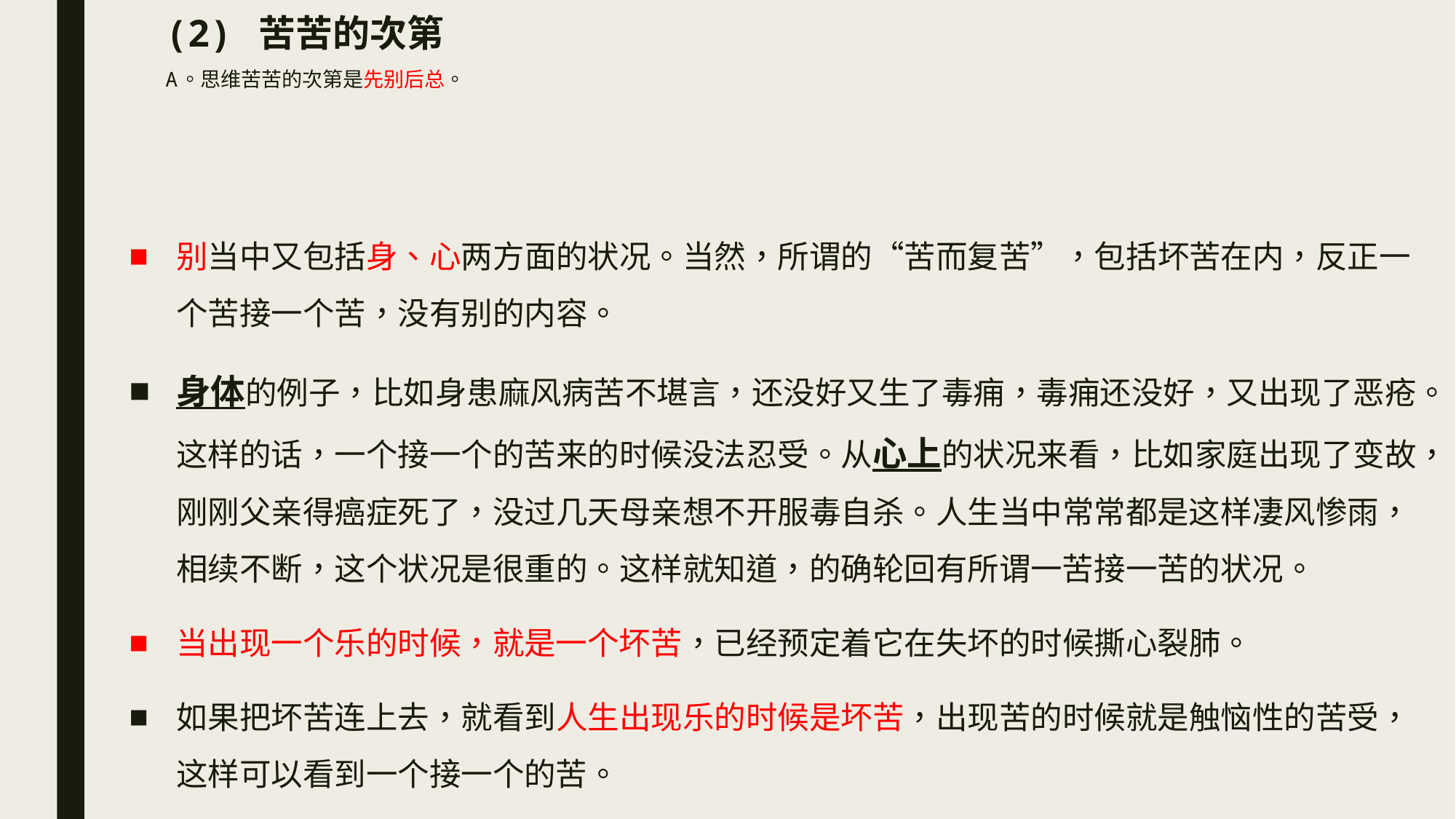

# (2) 苦苦的次第 A。思维苦苦的次第是先别后总。
别当中又包括身、心两方面的状况。当然，所谓的“苦而复苦”，包括坏苦在内，反正一个苦接一个苦，没有别的内容。
身体的例子，比如身患麻风病苦不堪言，还没好又生了毒痈，毒痈还没好，又出现了恶疮。这样的话，一个接一个的苦来的时候没法忍受。从心上的状况来看，比如家庭出现了变故，刚刚父亲得癌症死了，没过几天母亲想不开服毒自杀。人生当中常常都是这样凄风惨雨，相续不断，这个状况是很重的。这样就知道，的确轮回有所谓一苦接一苦的状况。
当出现一个乐的时候，就是一个坏苦，已经预定着它在失坏的时候撕心裂肺。
如果把坏苦连上去，就看到人生出现乐的时候是坏苦，出现苦的时候就是触恼性的苦受，这样可以看到一个接一个的苦。